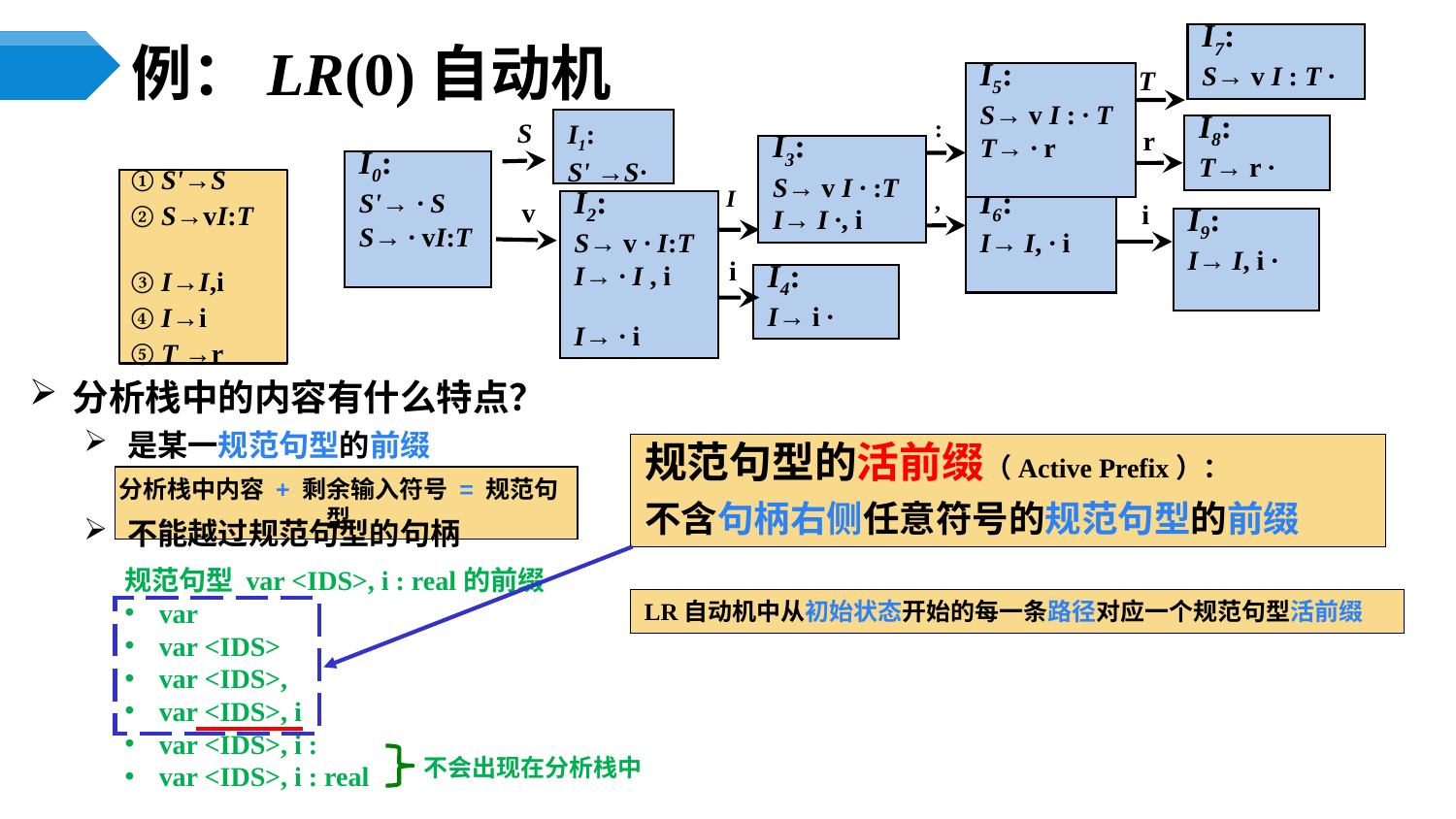

I7:
S→ v I : T ·
例：LR(0)自动机
T
I5:
S→ v I : · T
T→ · r

:
S
I1:
S' →S·
I8:
T→ r ·
r
I3:
S→ v I · :T
I→ I ·, i
I0:
S'→ · S
S→ · vI:T

① S'→S
② S→vI:T
③ I→I,i
④ I→i
⑤ T →r
I
,
v
i
I2:
S→ v · I:T
I→ · I , i
I→ · i
I6:
I→ I, · i
I9:
I→ I, i ·

i
I4:
I→ i ·

分析栈中的内容有什么特点？
是某一规范句型的前缀

不能越过规范句型的句柄
规范句型的活前缀（Active Prefix）：
不含句柄右侧任意符号的规范句型的前缀

分析栈中内容 + 剩余输入符号 = 规范句型

规范句型 var <IDS>, i : real的前缀
var
var <IDS>
var <IDS>,
var <IDS>, i
var <IDS>, i :
var <IDS>, i : real
LR自动机中从初始状态开始的每一条路径对应一个规范句型活前缀

不会出现在分析栈中